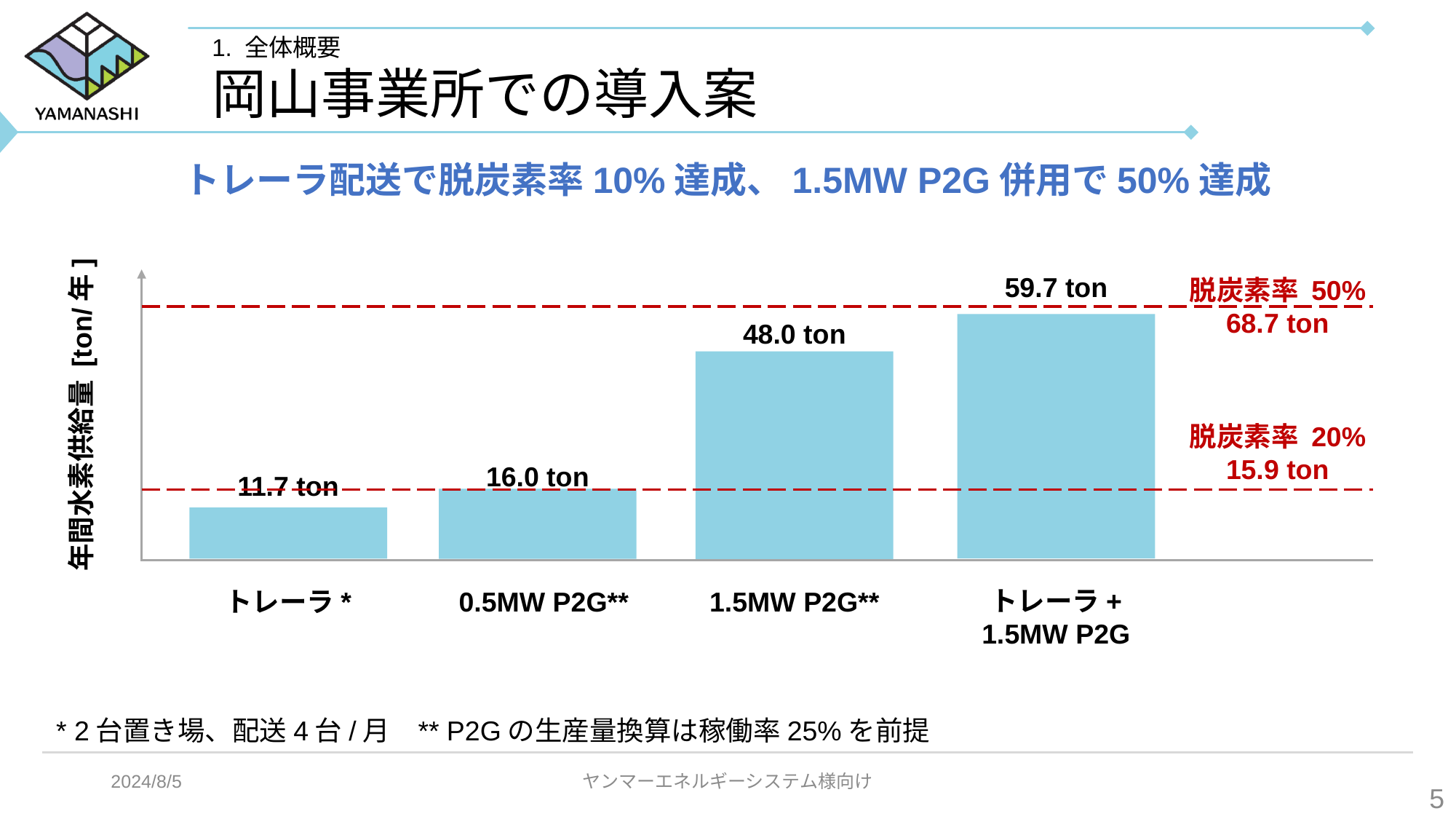

1. 全体概要
# 岡山事業所での導入案
トレーラ配送で脱炭素率10%達成、1.5MW P2G併用で50%達成
脱炭素率 50%
68.7 ton
59.7 ton
48.0 ton

年間水素供給量 [ton/年]
脱炭素率 20%
15.9 ton
16.0 ton
11.7 ton

トレーラ*
0.5MW P2G**
1.5MW P2G**
トレーラ+
1.5MW P2G
* 2台置き場、配送4台/月
** P2Gの生産量換算は稼働率25%を前提
2024/8/5
ヤンマーエネルギーシステム様向け
5